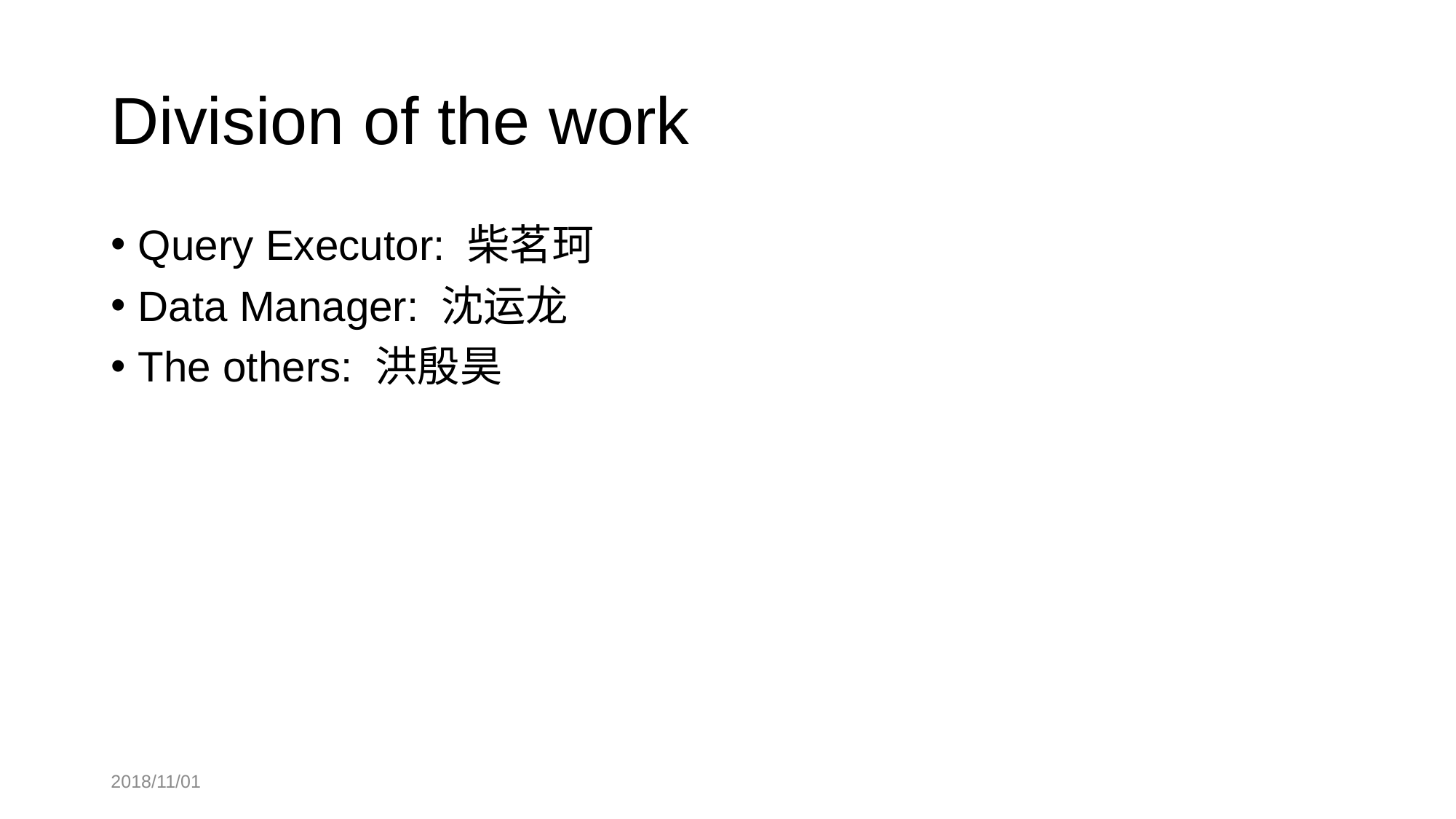

# Division of the work
Query Executor: 柴茗珂
Data Manager: 沈运龙
The others: 洪殷昊
2018/11/01